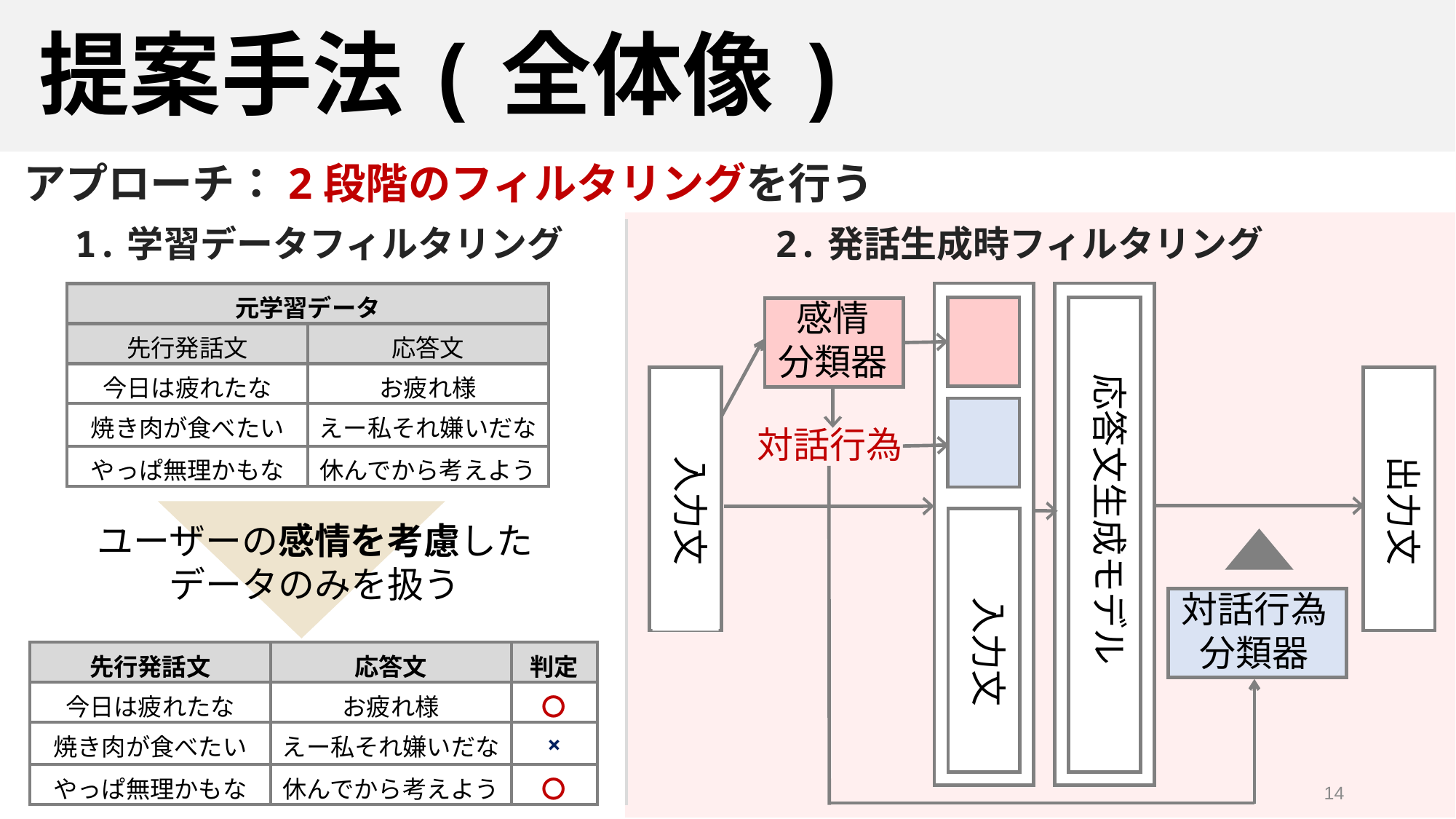

提案手法(全体像)
アプローチ：2段階のフィルタリングを行う

1.学習データフィルタリング
2.発話生成時フィルタリング

入力文

応答文生成モデル
| 元学習データ |  |
| --- | --- |
| 先行発話文 | 応答文 |
| 今日は疲れたな | お疲れ様 |
| 焼き肉が食べたい | えー私それ嫌いだな |
| やっぱ無理かもな | 休んでから考えよう |
感情
分類器

入力文

出力文
対話行為

ユーザーの感情を考慮した
データのみを扱う

対話行為
分類器

| 先行発話文 | 応答文 | 判定 |
| --- | --- | --- |
| 今日は疲れたな | お疲れ様 | 〇 |
| 焼き肉が食べたい | えー私それ嫌いだな | × |
| やっぱ無理かもな | 休んでから考えよう | 〇 |
14